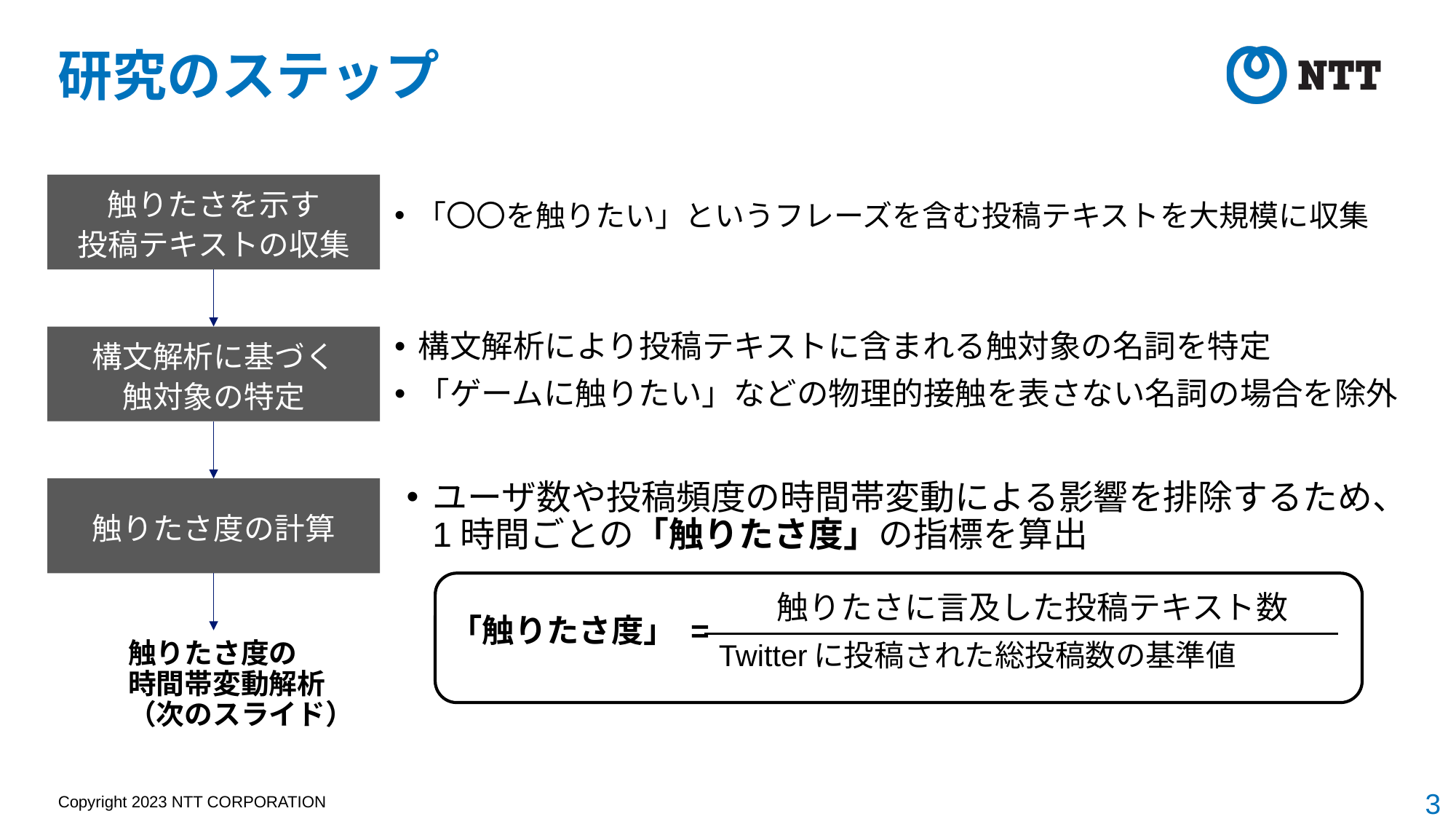

# 研究のステップ
触りたさを示す
投稿テキストの収集
「〇〇を触りたい」というフレーズを含む投稿テキストを大規模に収集
構文解析により投稿テキストに含まれる触対象の名詞を特定
「ゲームに触りたい」などの物理的接触を表さない名詞の場合を除外
構文解析に基づく
触対象の特定
ユーザ数や投稿頻度の時間帯変動による影響を排除するため、
1時間ごとの「触りたさ度」の指標を算出
触りたさ度の計算

触りたさに言及した投稿テキスト数
「触りたさ度」 =
触りたさ度の
時間帯変動解析
（次のスライド）
Twitterに投稿された総投稿数の基準値